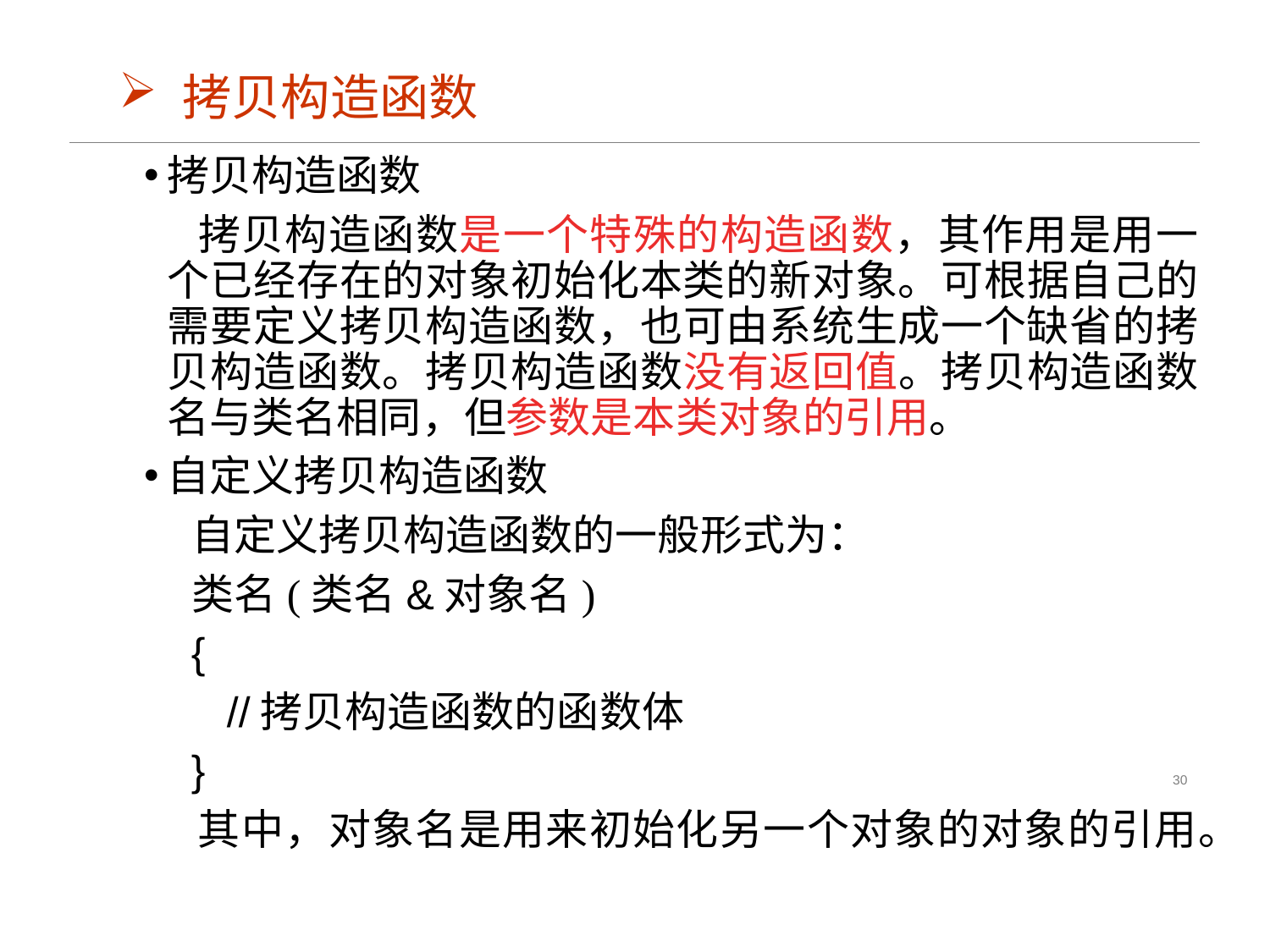

拷贝构造函数
拷贝构造函数
    拷贝构造函数是一个特殊的构造函数，其作用是用一个已经存在的对象初始化本类的新对象。可根据自己的需要定义拷贝构造函数，也可由系统生成一个缺省的拷贝构造函数。拷贝构造函数没有返回值。拷贝构造函数名与类名相同，但参数是本类对象的引用。
自定义拷贝构造函数
    自定义拷贝构造函数的一般形式为：
    类名(类名&对象名)
    {
       //拷贝构造函数的函数体
    }
    其中，对象名是用来初始化另一个对象的对象的引用。

30